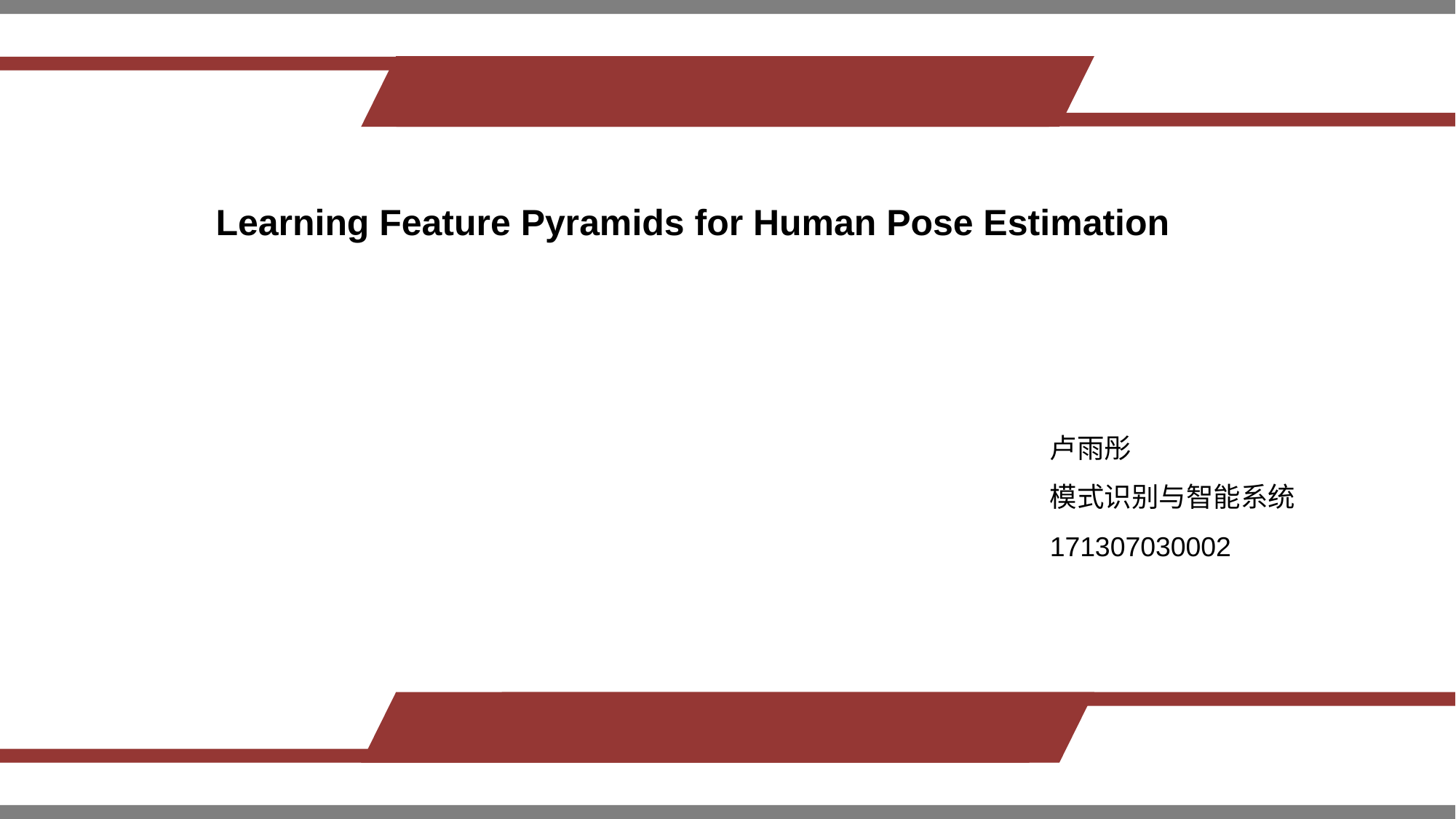

Learning Feature Pyramids for Human Pose Estimation

卢雨彤
模式识别与智能系统
171307030002